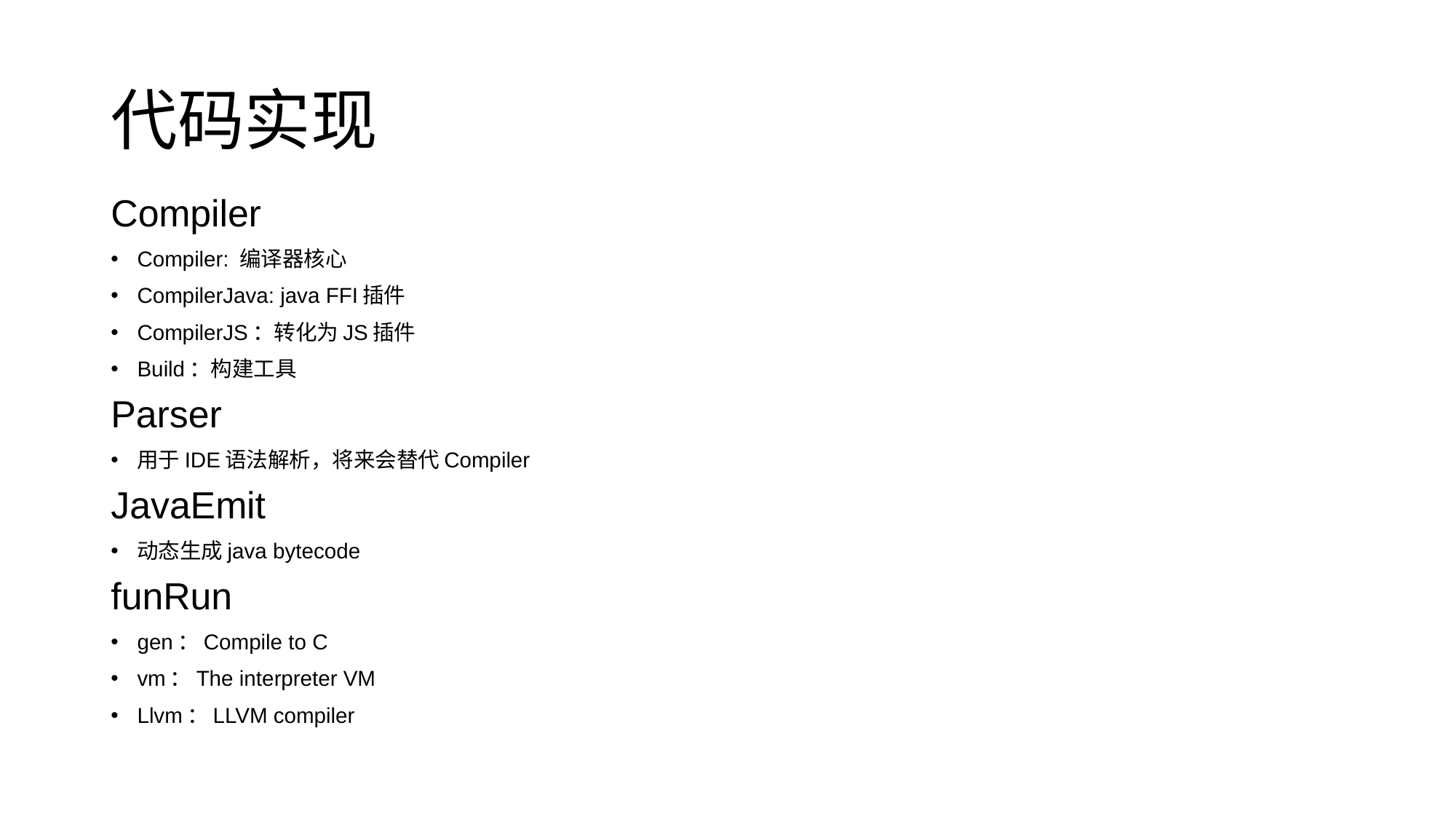

# 代码实现
Compiler
Compiler: 编译器核心
CompilerJava: java FFI插件
CompilerJS：转化为JS插件
Build：构建工具
Parser
用于IDE语法解析，将来会替代Compiler
JavaEmit
动态生成java bytecode
funRun
gen：Compile to C
vm：The interpreter VM
Llvm：LLVM compiler